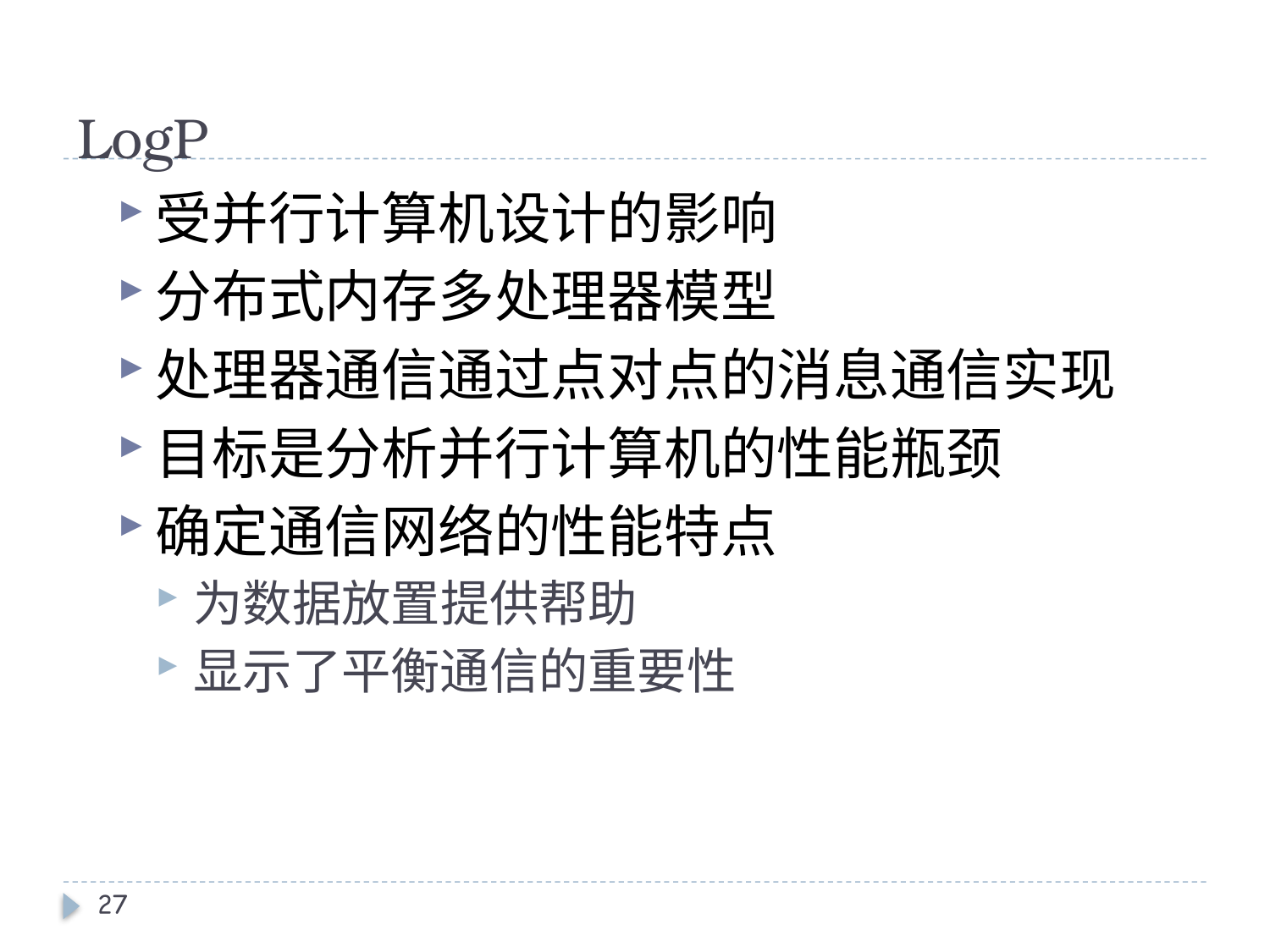

# LogP
受并行计算机设计的影响
分布式内存多处理器模型
处理器通信通过点对点的消息通信实现
目标是分析并行计算机的性能瓶颈
确定通信网络的性能特点
为数据放置提供帮助
显示了平衡通信的重要性
27